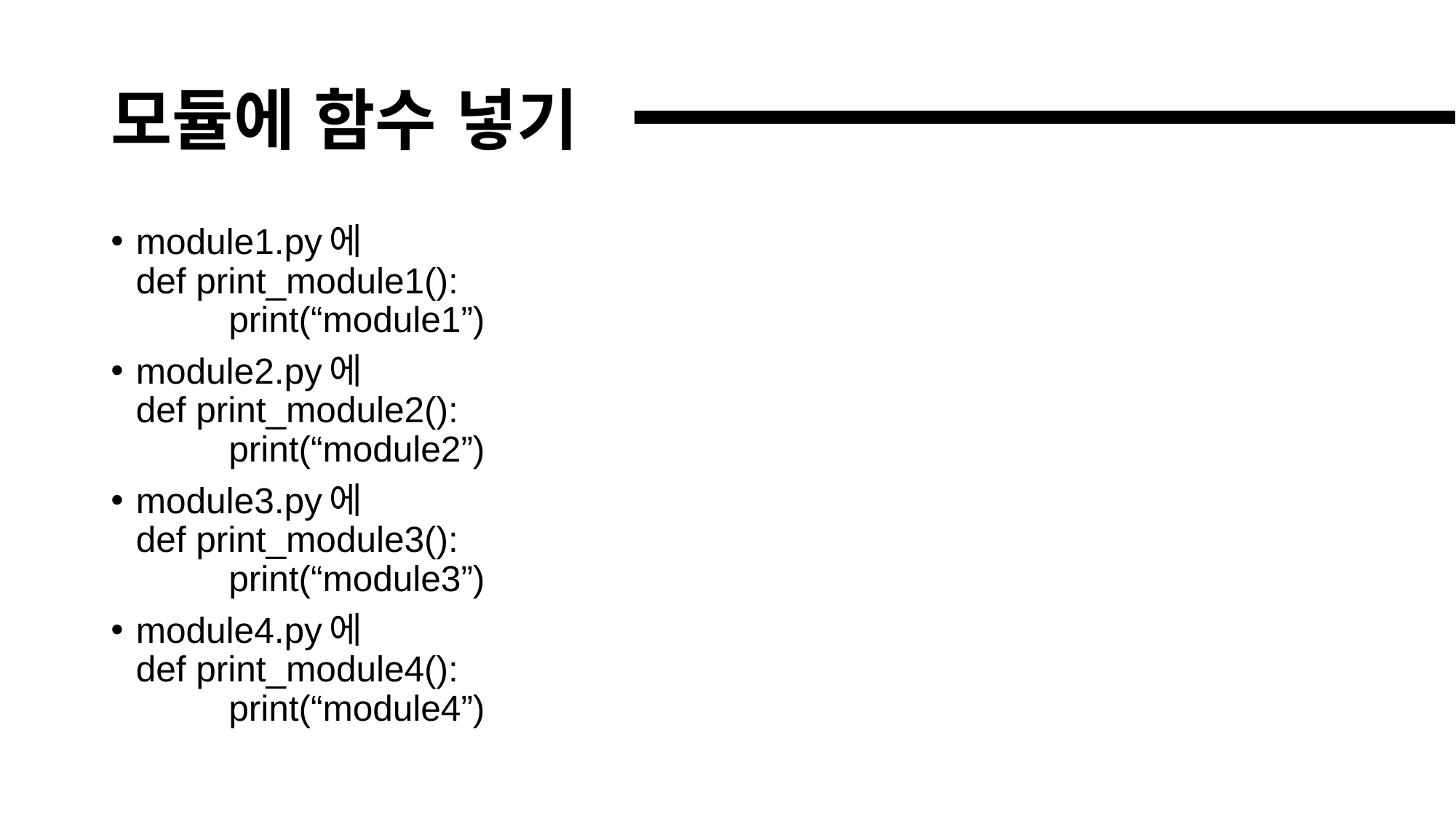

# 모듈에 함수 넣기

module1.py에
def print_module1():
	print(“module1”)
module2.py에
def print_module2():
	print(“module2”)
module3.py에
def print_module3():
	print(“module3”)
module4.py에
def print_module4():
	print(“module4”)